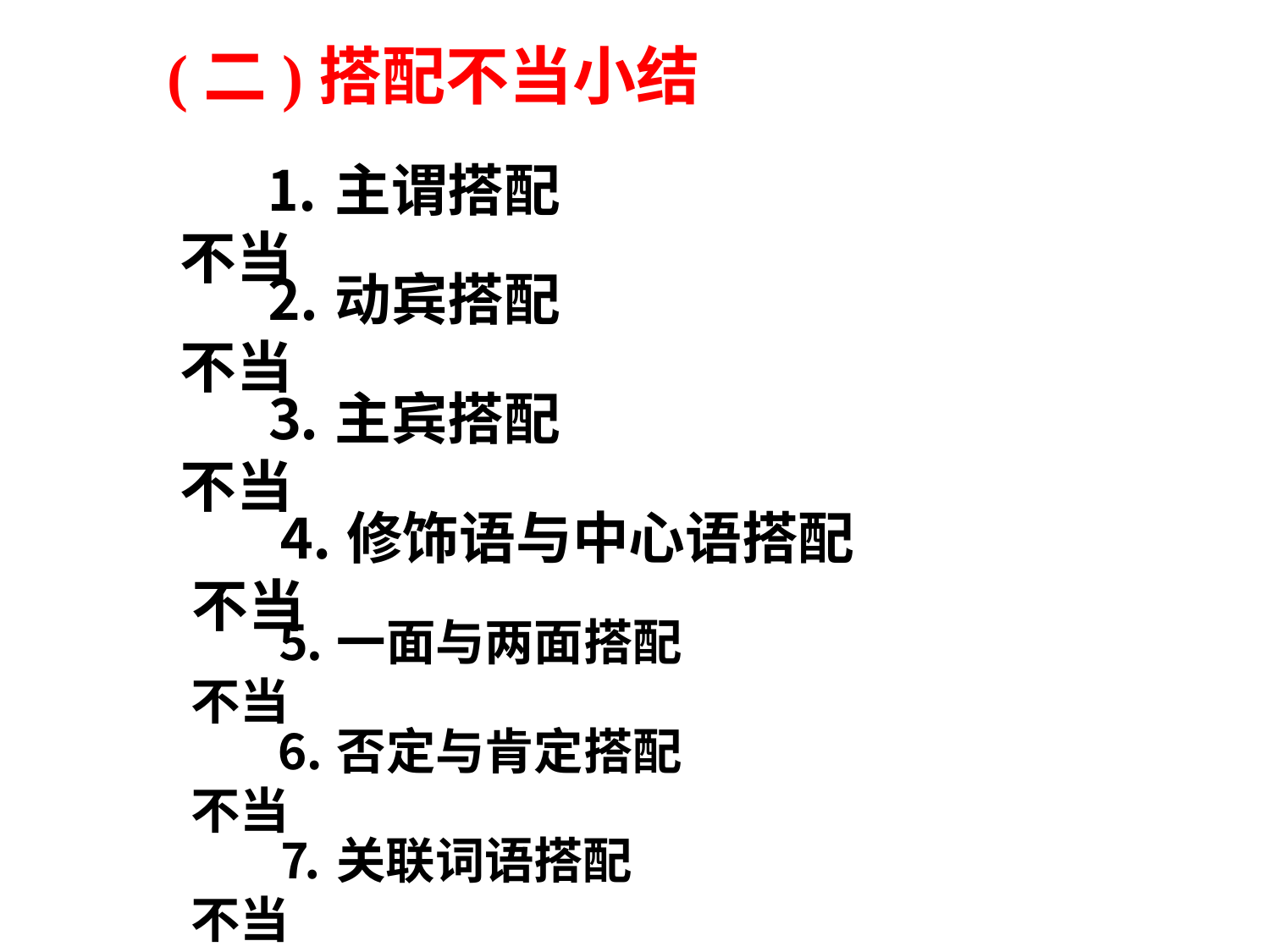

(二)搭配不当小结
⒈主谓搭配不当
⒉动宾搭配不当
⒊主宾搭配不当
⒋修饰语与中心语搭配不当
⒌一面与两面搭配不当
⒍否定与肯定搭配不当
⒎关联词语搭配不当